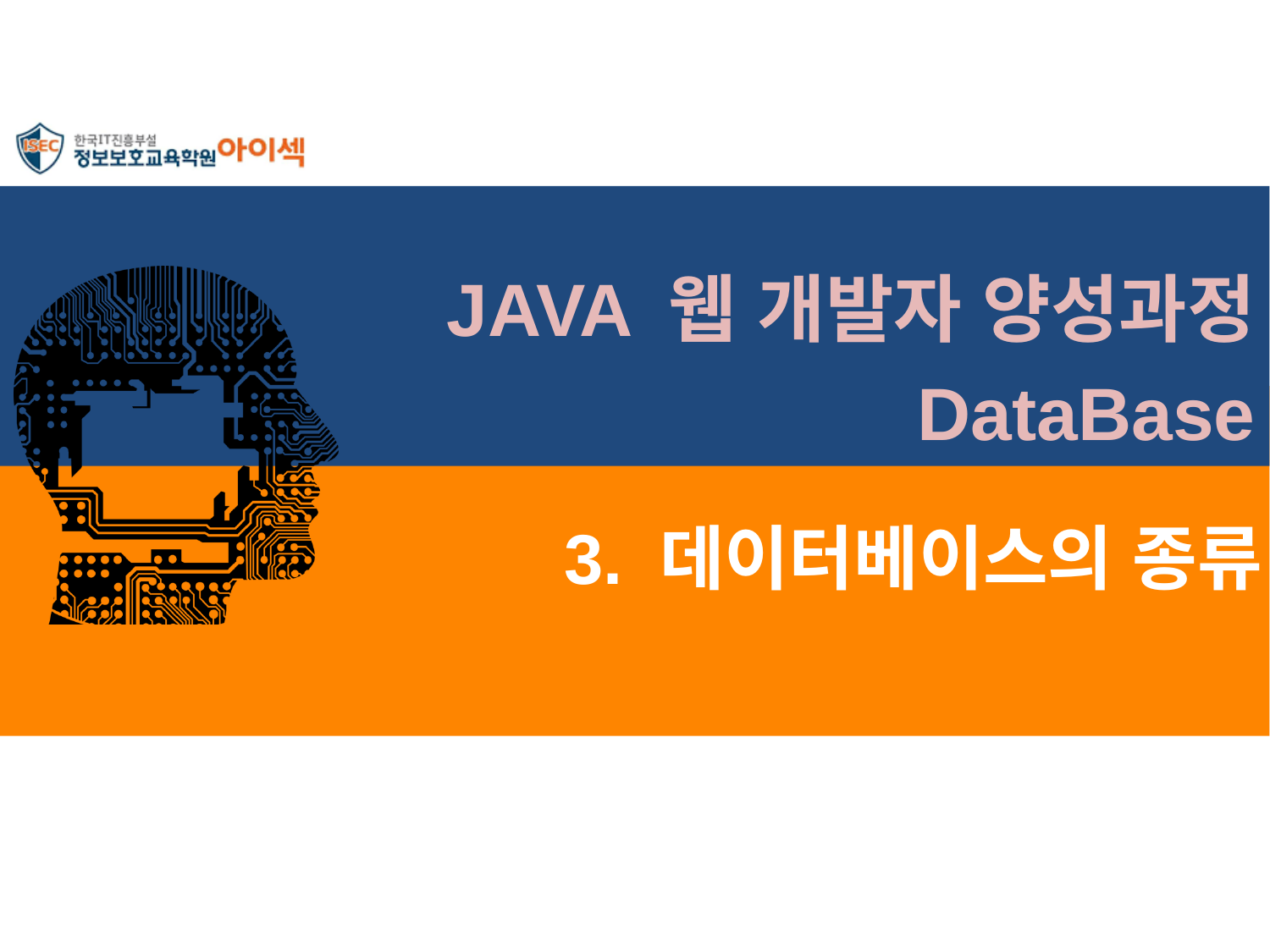

JAVA 웹 개발자 양성과정
DataBase
# 3. 데이터베이스의 종류